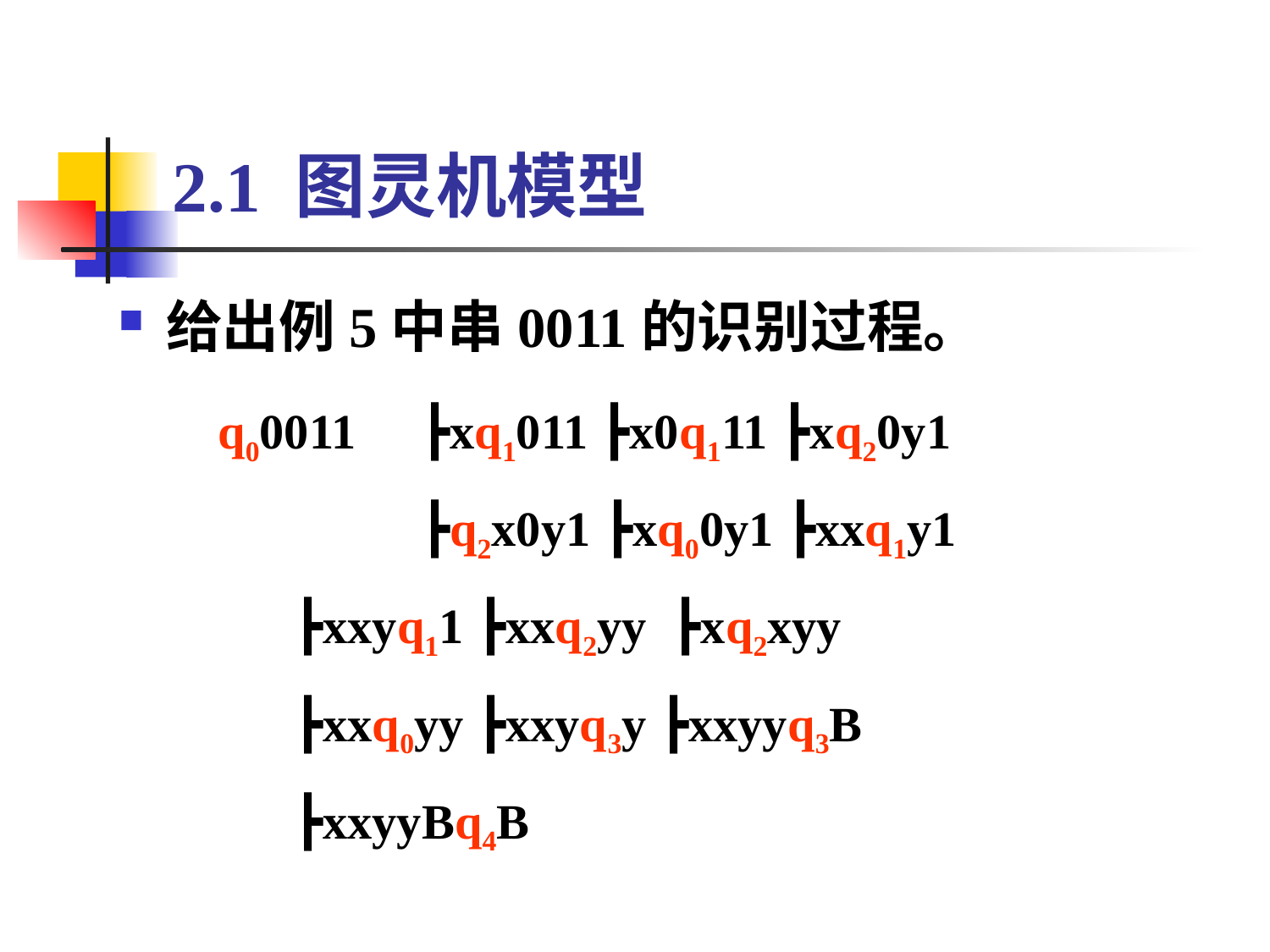

# 2.1 图灵机模型
给出例5中串0011的识别过程。
       q00011	┣xq1011 ┣x0q111 ┣xq20y1
          		┣q2x0y1 ┣xq00y1 ┣xxq1y1
           	┣xxyq11 ┣xxq2yy  ┣xq2xyy
           	┣xxq0yy ┣xxyq3y ┣xxyyq3B
           	┣xxyyBq4B